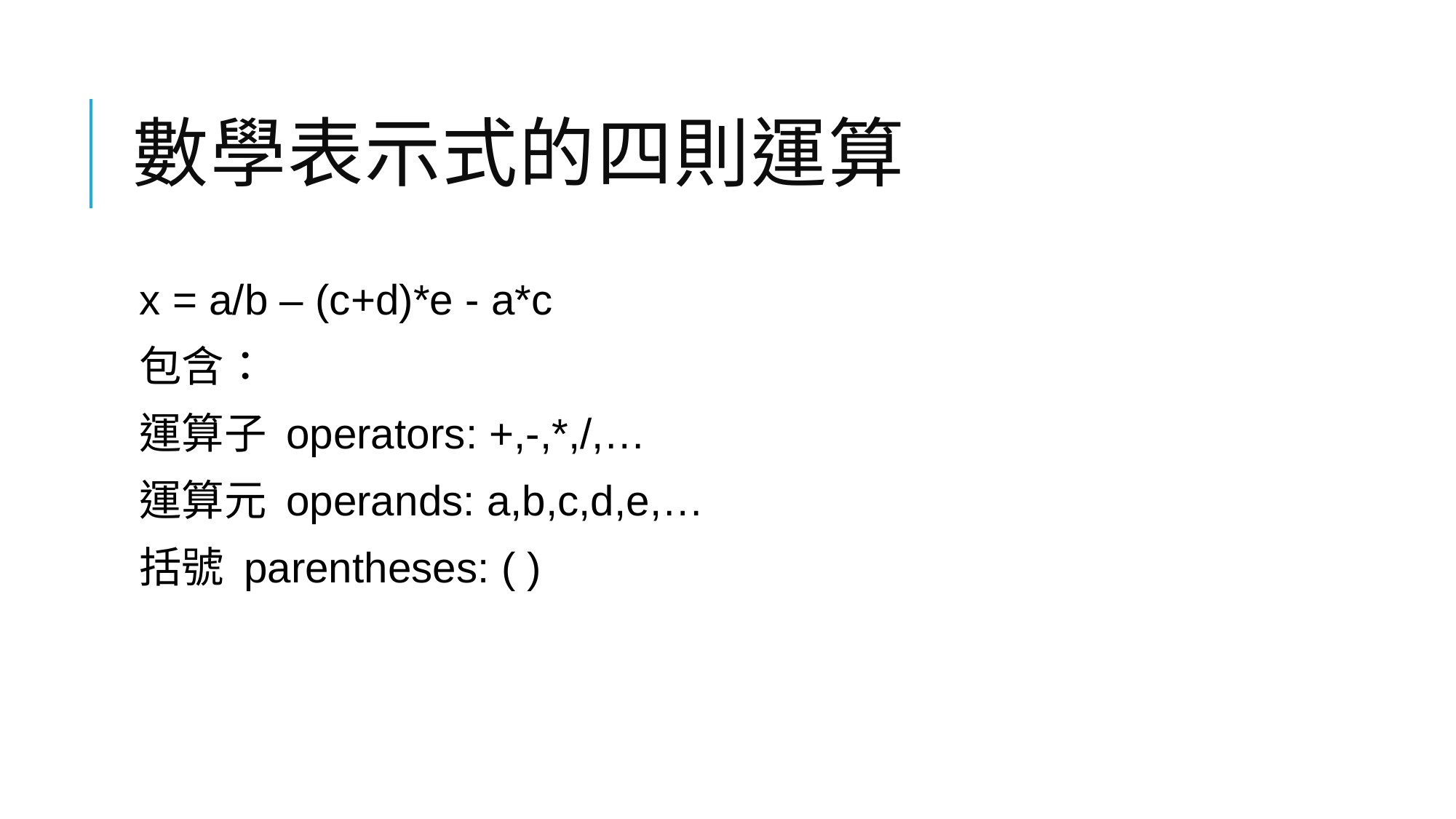

# 數學表示式的四則運算
x = a/b – (c+d)*e - a*c
包含：
運算子 operators: +,-,*,/,…
運算元 operands: a,b,c,d,e,…
括號 parentheses: ( )